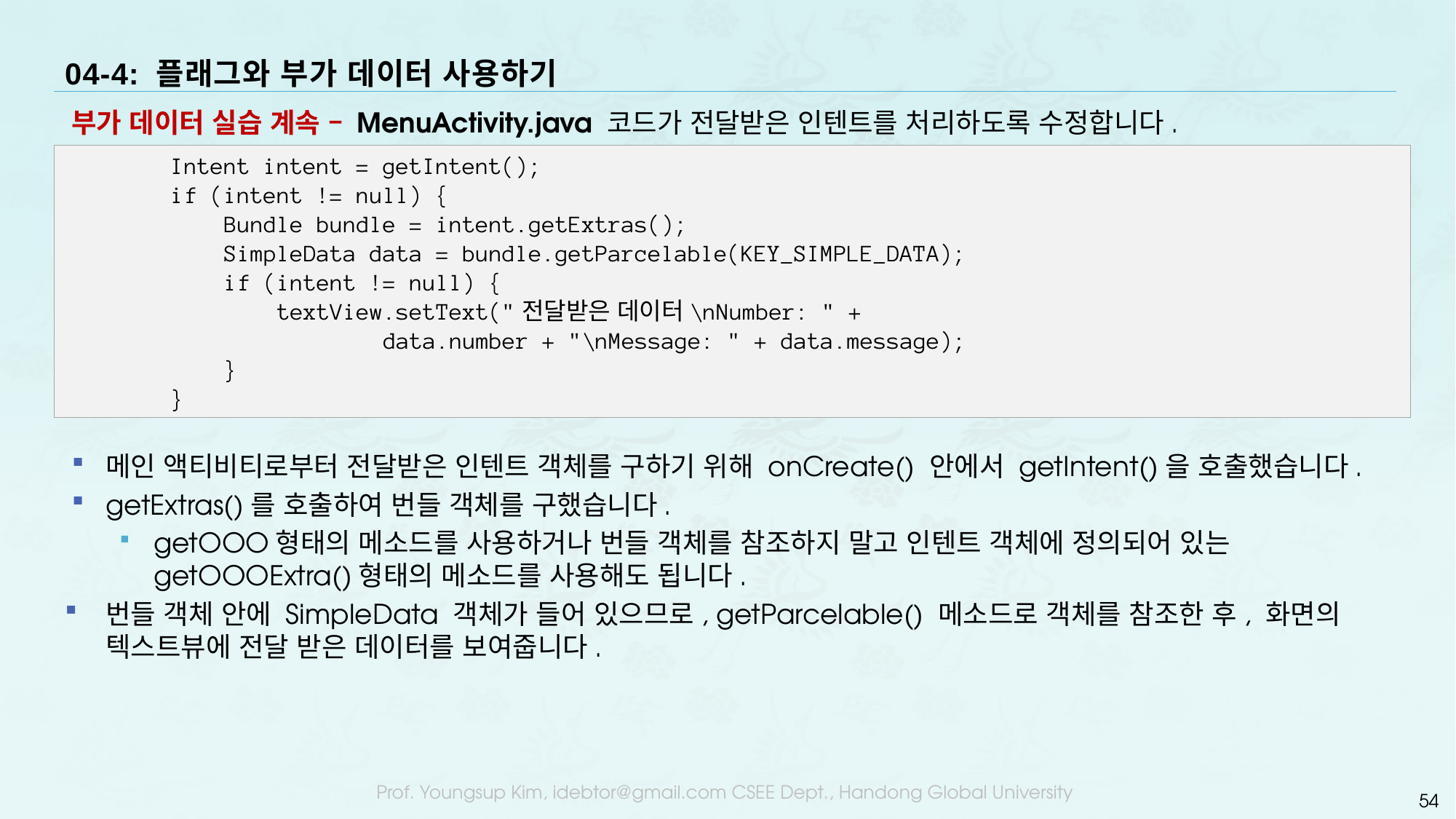

# 04-4: 플래그와 부가 데이터 사용하기
부가 데이터 실습 계속 – MenuActivity.java 코드가 전달받은 인텐트를 처리하도록 수정합니다.

메인 액티비티로부터 전달받은 인텐트 객체를 구하기 위해 onCreate() 안에서 getIntent()을 호출했습니다.
getExtras()를 호출하여 번들 객체를 구했습니다.
getOOO형태의 메소드를 사용하거나 번들 객체를 참조하지 말고 인텐트 객체에 정의되어 있는 getOOOExtra()형태의 메소드를 사용해도 됩니다.
번들 객체 안에 SimpleData 객체가 들어 있으므로, getParcelable() 메소드로 객체를 참조한 후, 화면의 텍스트뷰에 전달 받은 데이터를 보여줍니다.
        Intent intent = getIntent();
        if (intent != null) {
            Bundle bundle = intent.getExtras();
            SimpleData data = bundle.getParcelable(KEY_SIMPLE_DATA);
            if (intent != null) {
                textView.setText("전달받은 데이터\nNumber: " +
                        data.number + "\nMessage: " + data.message);
            }
        }
54